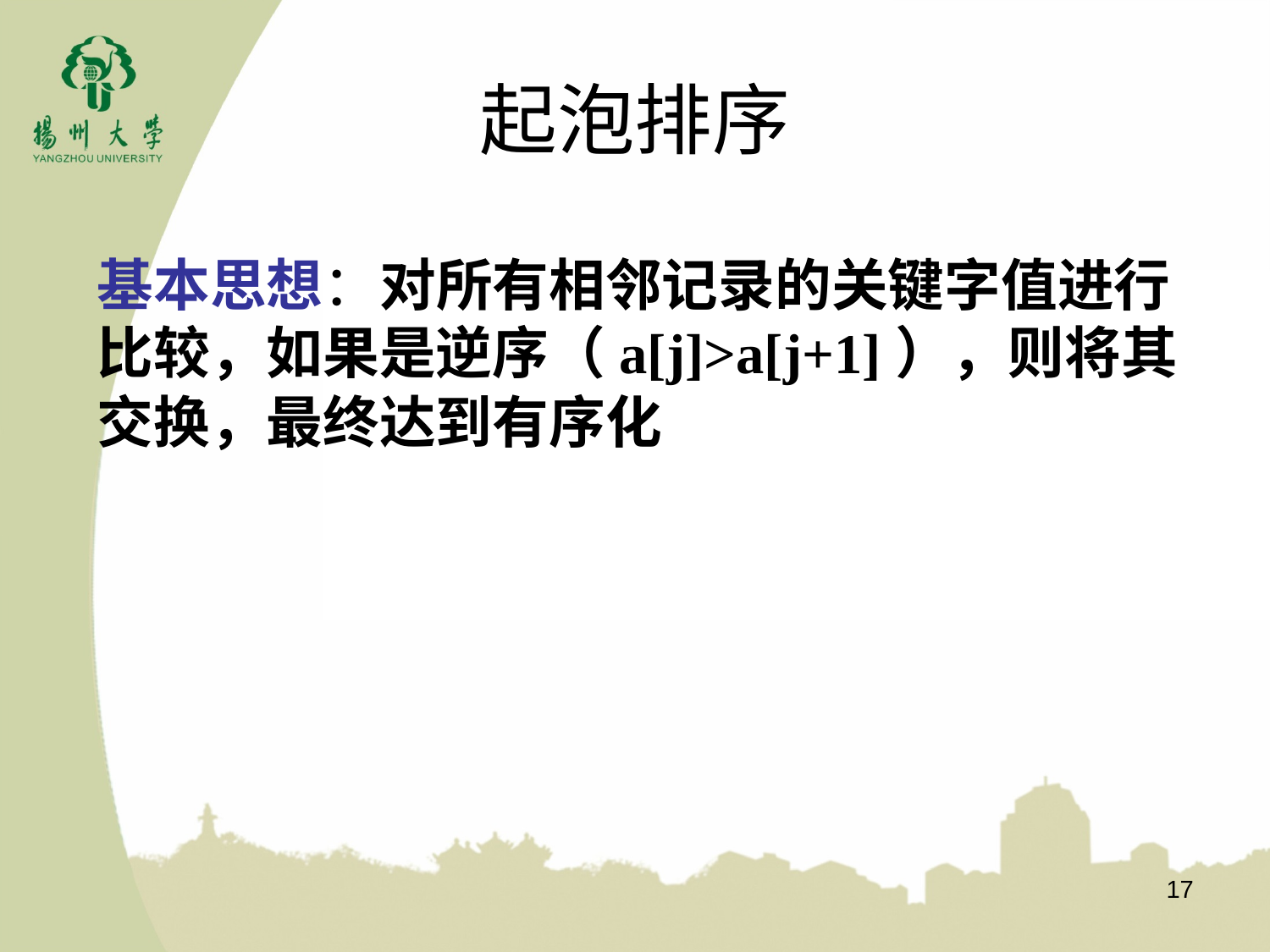

# 起泡排序
基本思想：对所有相邻记录的关键字值进行比较，如果是逆序（a[j]>a[j+1]），则将其交换，最终达到有序化
17